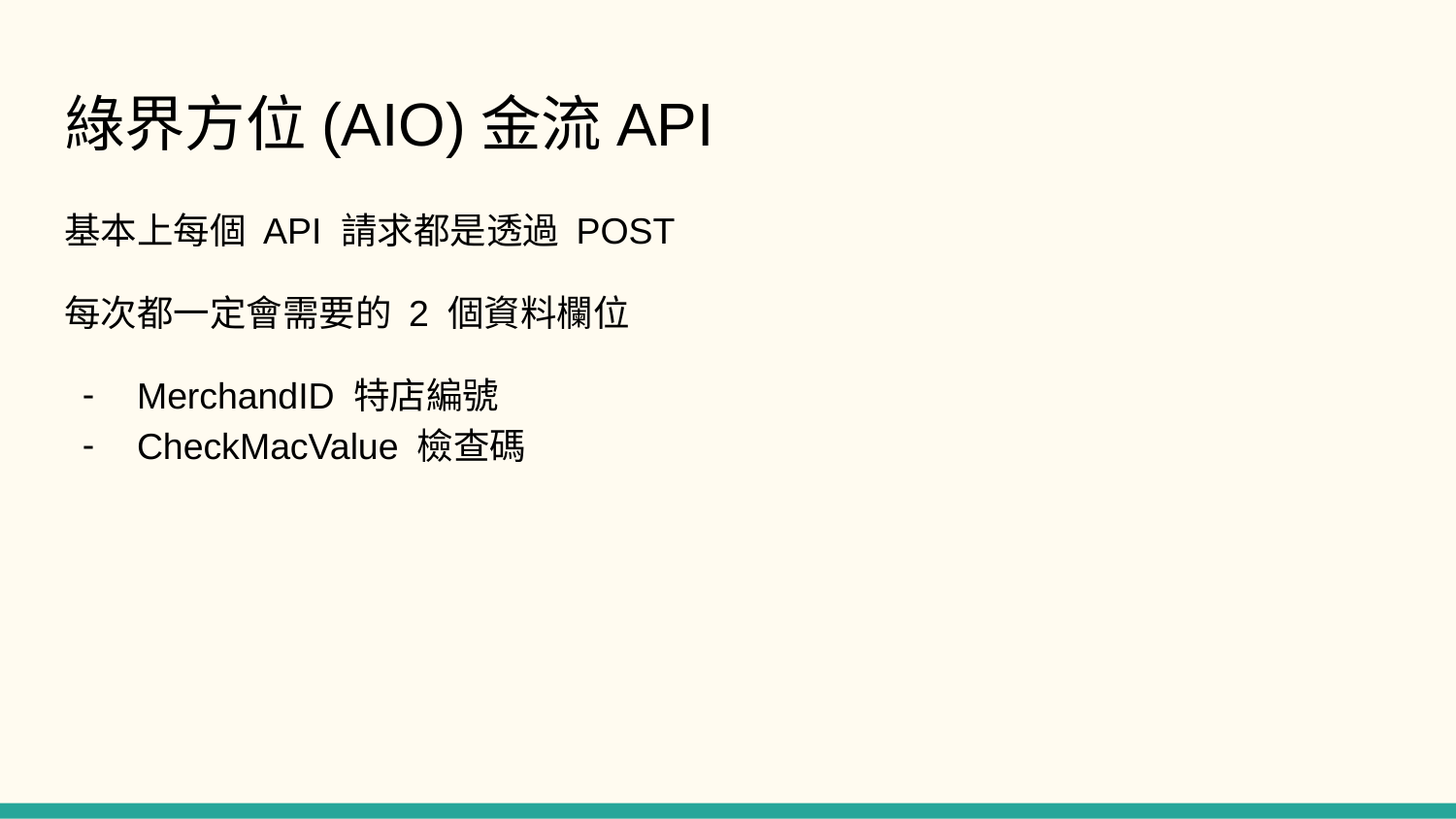

# 綠界方位(AIO)金流API
基本上每個 API 請求都是透過 POST
每次都一定會需要的 2 個資料欄位
MerchandID 特店編號
CheckMacValue 檢查碼